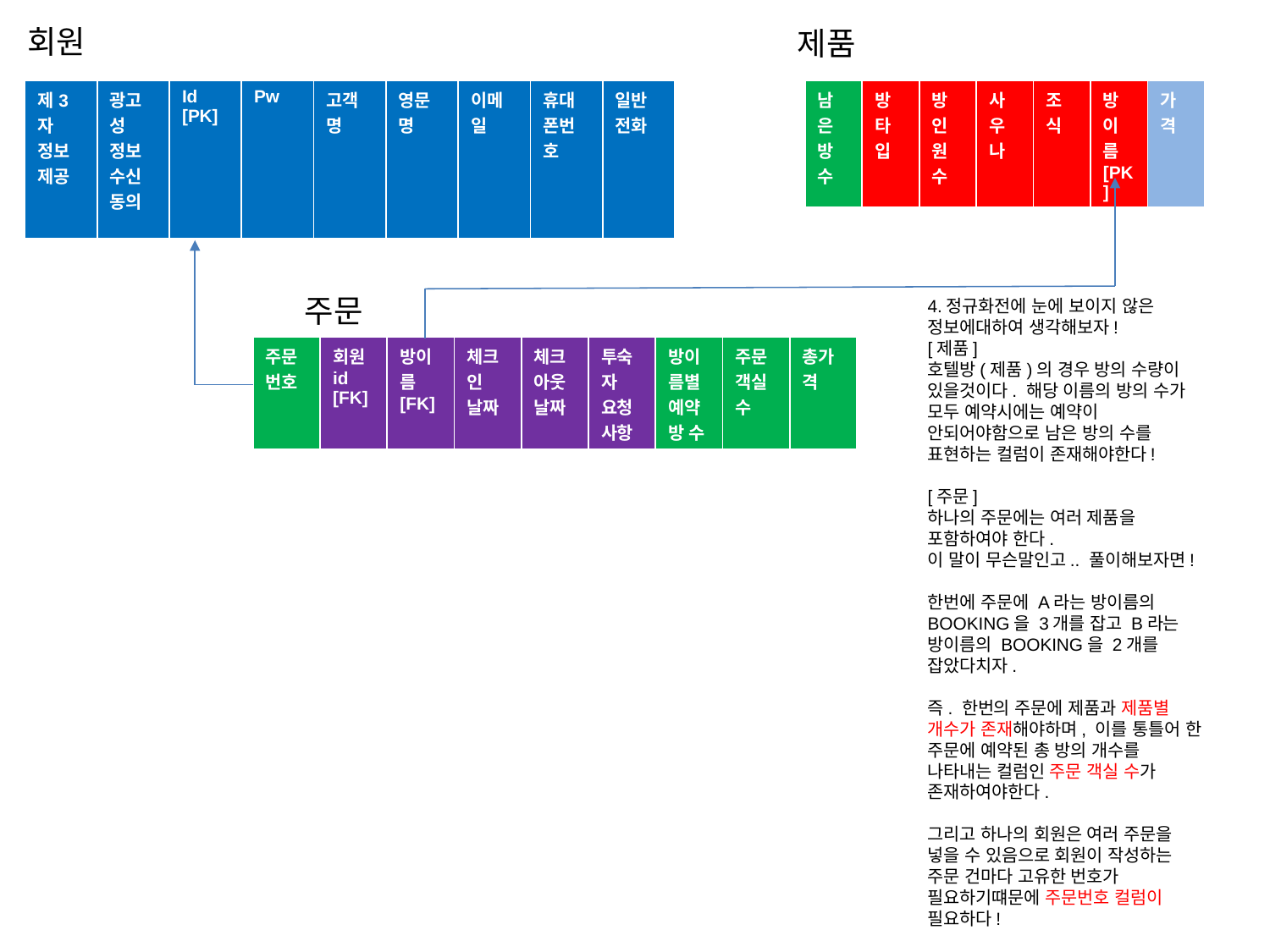

회원
제품
| 제3자 정보제공 | 광고성 정보 수신 동의 | Id [PK] | Pw | 고객명 | 영문명 | 이메일 | 휴대폰번호 | 일반전화 |
| --- | --- | --- | --- | --- | --- | --- | --- | --- |
| 남은방 수 | 방타입 | 방 인원 수 | 사우나 | 조식 | 방이름 [PK] | 가격 |
| --- | --- | --- | --- | --- | --- | --- |
주문
4.정규화전에 눈에 보이지 않은 정보에대하여 생각해보자!
[제품]
호텔방(제품)의 경우 방의 수량이 있을것이다. 해당 이름의 방의 수가 모두 예약시에는 예약이 안되어야함으로 남은 방의 수를 표현하는 컬럼이 존재해야한다!
[주문]
하나의 주문에는 여러 제품을 포함하여야 한다.
이 말이 무슨말인고.. 풀이해보자면!
한번에 주문에 A라는 방이름의 BOOKING을 3개를 잡고 B라는 방이름의 BOOKING을 2개를 잡았다치자.

즉. 한번의 주문에 제품과 제품별 개수가 존재해야하며, 이를 통틀어 한 주문에 예약된 총 방의 개수를 나타내는 컬럼인 주문 객실 수가 존재하여야한다.

그리고 하나의 회원은 여러 주문을 넣을 수 있음으로 회원이 작성하는 주문 건마다 고유한 번호가 필요하기떄문에 주문번호 컬럼이 필요하다!

| 주문번호 | 회원id [FK] | 방이름 [FK] | 체크인 날짜 | 체크아웃 날짜 | 투숙자 요청사항 | 방이름별 예약 방 수 | 주문 객실수 | 총가격 |
| --- | --- | --- | --- | --- | --- | --- | --- | --- |